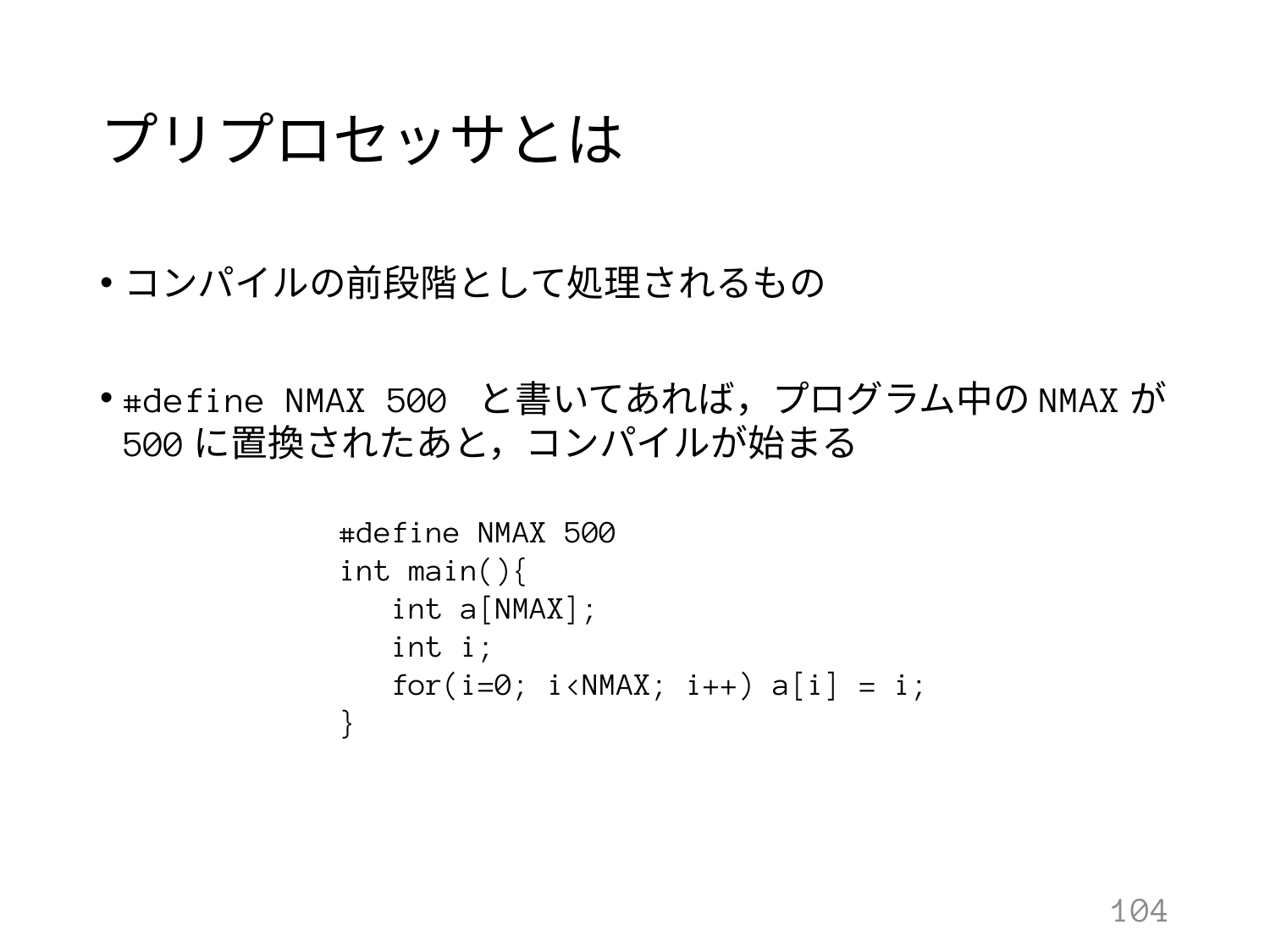

# プリプロセッサとは
コンパイルの前段階として処理されるもの

#define NMAX 500 と書いてあれば，プログラム中のNMAXが500に置換されたあと，コンパイルが始まる

#define NMAX 500
int main(){
   int a[NMAX];
   int i;
   for(i=0; i<NMAX; i++) a[i] = i;
}
104